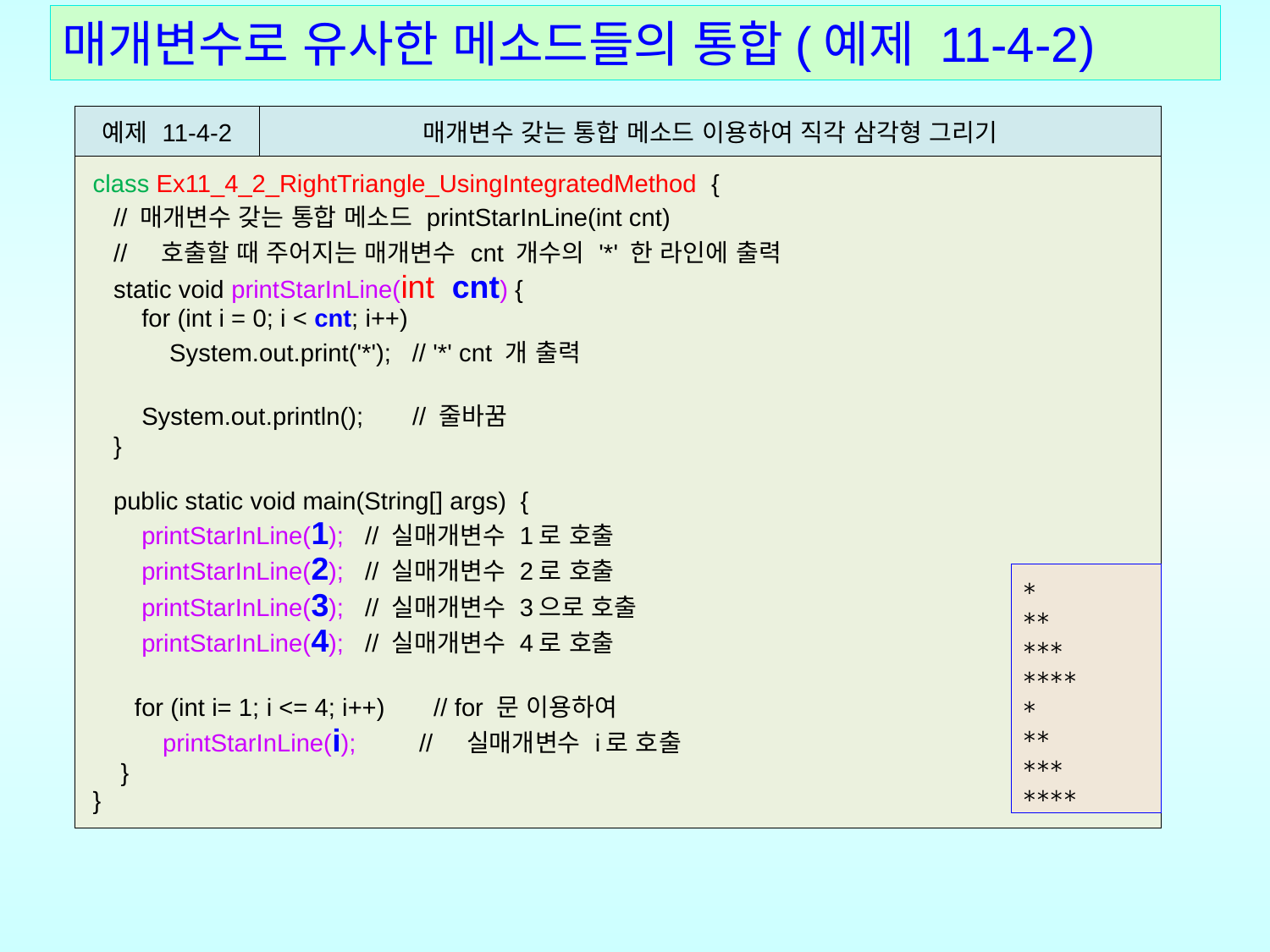

# 매개변수로 유사한 메소드들의 통합(예제 11-4-2)
| 예제 11-4-2 | 매개변수 갖는 통합 메소드 이용하여 직각 삼각형 그리기 |
| --- | --- |
| class Ex11\_4\_2\_RightTriangle\_UsingIntegratedMethod { // 매개변수 갖는 통합 메소드 printStarInLine(int cnt) // 호출할 때 주어지는 매개변수 cnt 개수의 '\*' 한 라인에 출력 static void printStarInLine(int cnt) { for (int i = 0; i < cnt; i++) System.out.print('\*'); // '\*' cnt 개 출력 System.out.println(); // 줄바꿈 } public static void main(String[] args) { printStarInLine(1); // 실매개변수 1로 호출 printStarInLine(2); // 실매개변수 2로 호출 printStarInLine(3); // 실매개변수 3으로 호출 printStarInLine(4); // 실매개변수 4로 호출 for (int i= 1; i <= 4; i++) // for 문 이용하여 printStarInLine(i); // 실매개변수 i로 호출 } } |  |
*
**
***
****
*
**
***
****